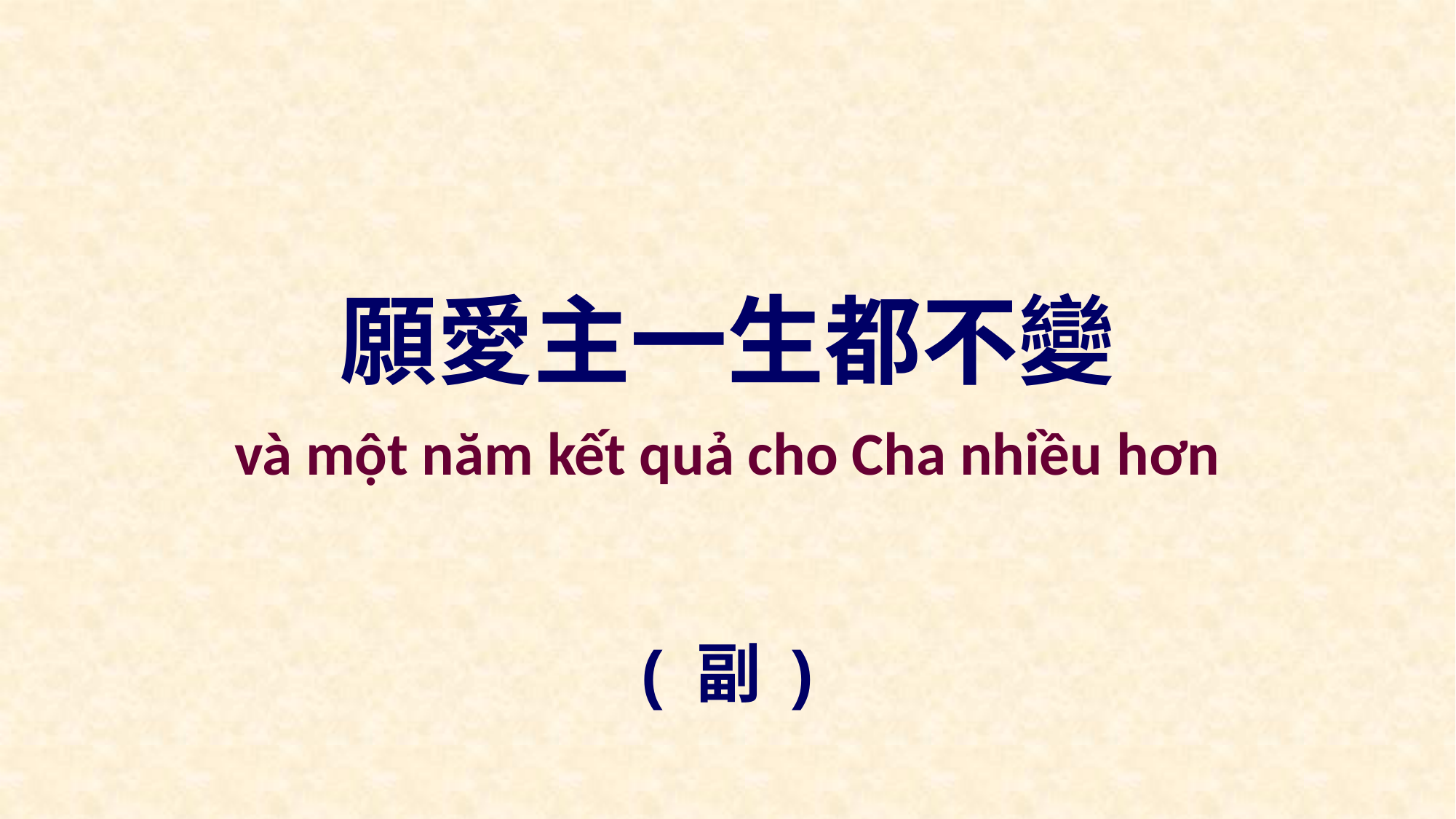

願愛主一生都不變
và một năm kết quả cho Cha nhiều hơn
( 副 )